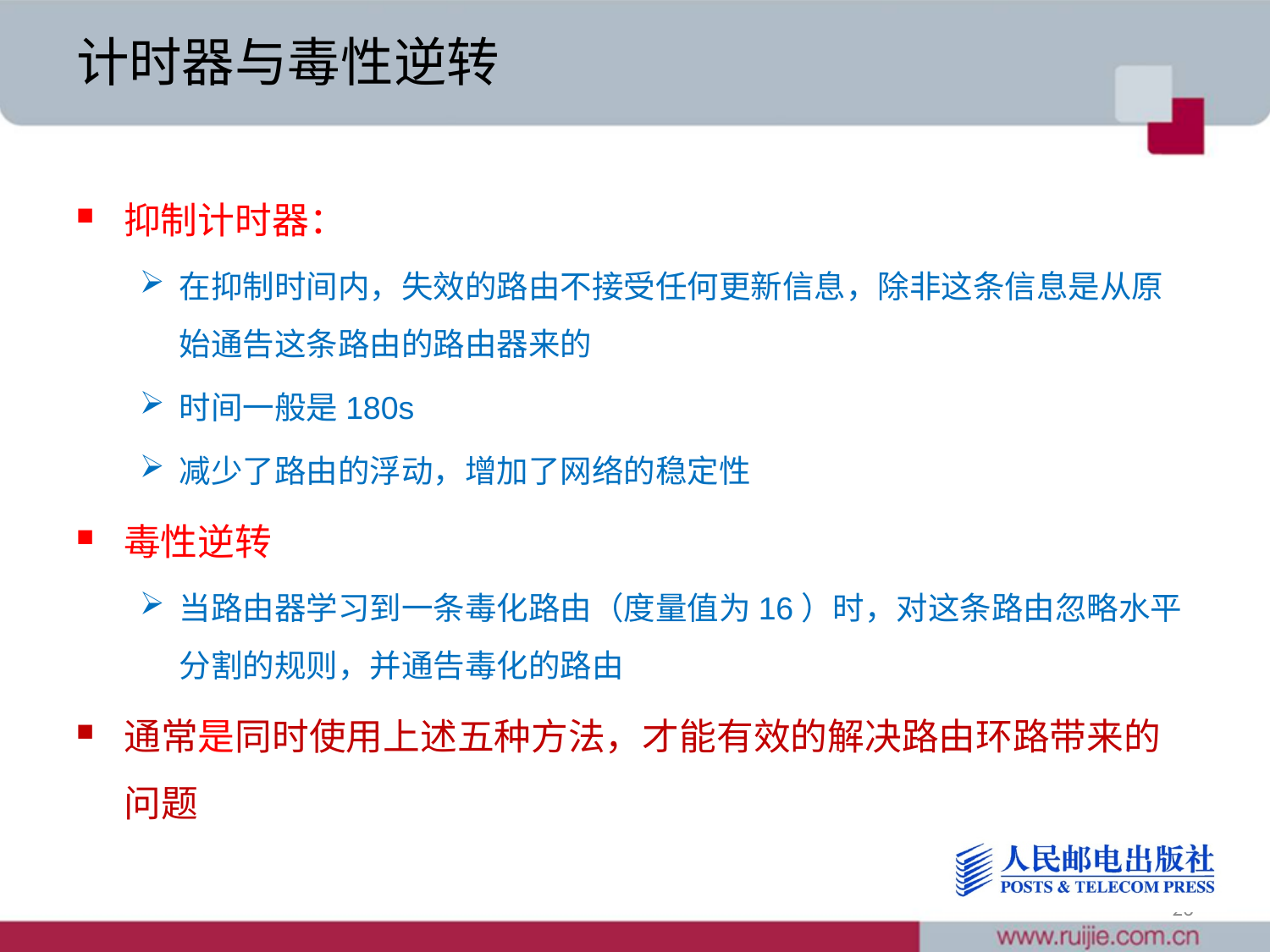

# 计时器与毒性逆转
抑制计时器：
在抑制时间内，失效的路由不接受任何更新信息，除非这条信息是从原始通告这条路由的路由器来的
时间一般是180s
减少了路由的浮动，增加了网络的稳定性
毒性逆转
当路由器学习到一条毒化路由（度量值为16）时，对这条路由忽略水平分割的规则，并通告毒化的路由
通常是同时使用上述五种方法，才能有效的解决路由环路带来的问题

26